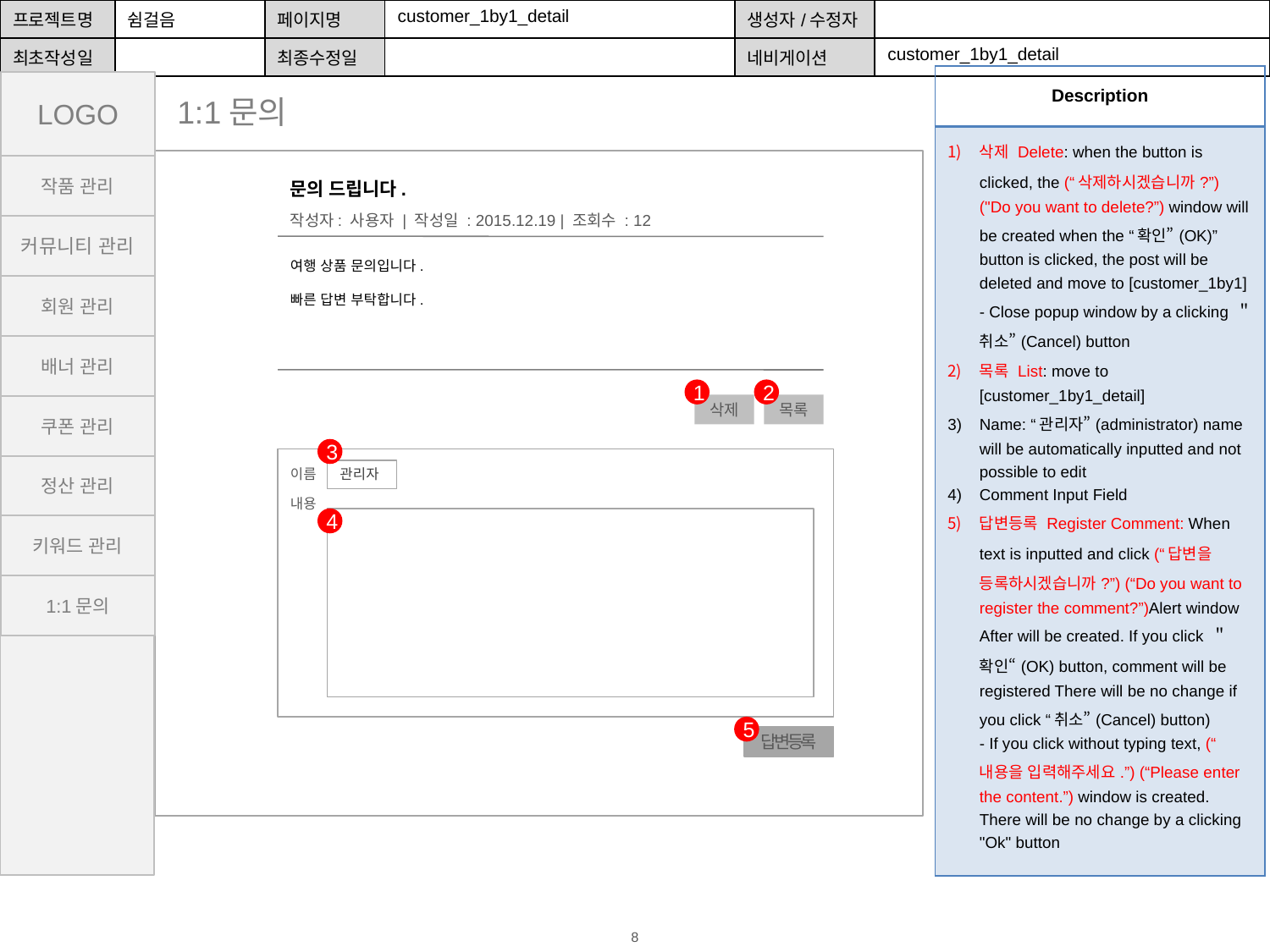

| 프로젝트명 | 쉼걸음 | 페이지명 | customer\_1by1\_detail | 생성자/수정자 |  |
| --- | --- | --- | --- | --- | --- |
| 최초작성일 |  | 최종수정일 |  | 네비게이션 | customer\_1by1\_detail |
| Description |
| --- |
| 삭제 Delete: when the button is clicked, the (“삭제하시겠습니까?”) ("Do you want to delete?”) window will be created when the “확인”(OK)” button is clicked, the post will be deleted and move to [customer\_1by1] - Close popup window by a clicking ＂취소”(Cancel) button 목록 List: move to [customer\_1by1\_detail] Name: “관리자”(administrator) name will be automatically inputted and not possible to edit Comment Input Field 답변등록 Register Comment: When text is inputted and click (“답변을 등록하시겠습니까?”) (“Do you want to register the comment?”)Alert window After will be created. If you click ＂확인“(OK) button, comment will be registered There will be no change if you click “취소”(Cancel) button) - If you click without typing text, (“내용을 입력해주세요.”) (“Please enter the content.”) window is created. There will be no change by a clicking "Ok" button |
LOGO
1:1문의

작품 관리
문의 드립니다.
작성자: 사용자 | 작성일 : 2015.12.19 | 조회수 : 12
커뮤니티 관리
여행 상품 문의입니다.

빠른 답변 부탁합니다.

회원 관리
배너 관리
1
2
삭제
목록
쿠폰 관리
3

정산 관리
이름
관리자

내용
4

키워드 관리

1:1문의
5
답변등록